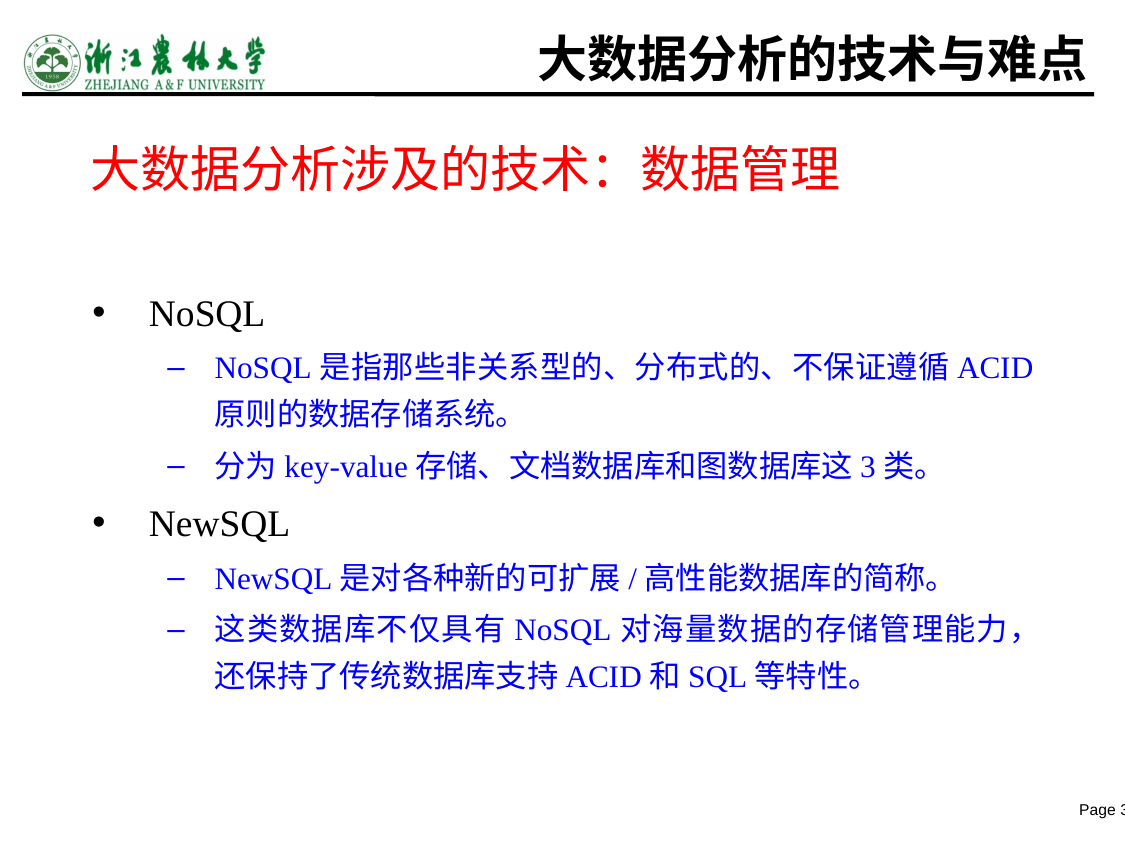

# 大数据分析的技术与难点

大数据分析涉及的技术：数据管理
NoSQL
NoSQL是指那些非关系型的、分布式的、不保证遵循ACID原则的数据存储系统。
分为key-value存储、文档数据库和图数据库这3类。
NewSQL
NewSQL是对各种新的可扩展/高性能数据库的简称。
这类数据库不仅具有NoSQL对海量数据的存储管理能力，还保持了传统数据库支持ACID和SQL等特性。